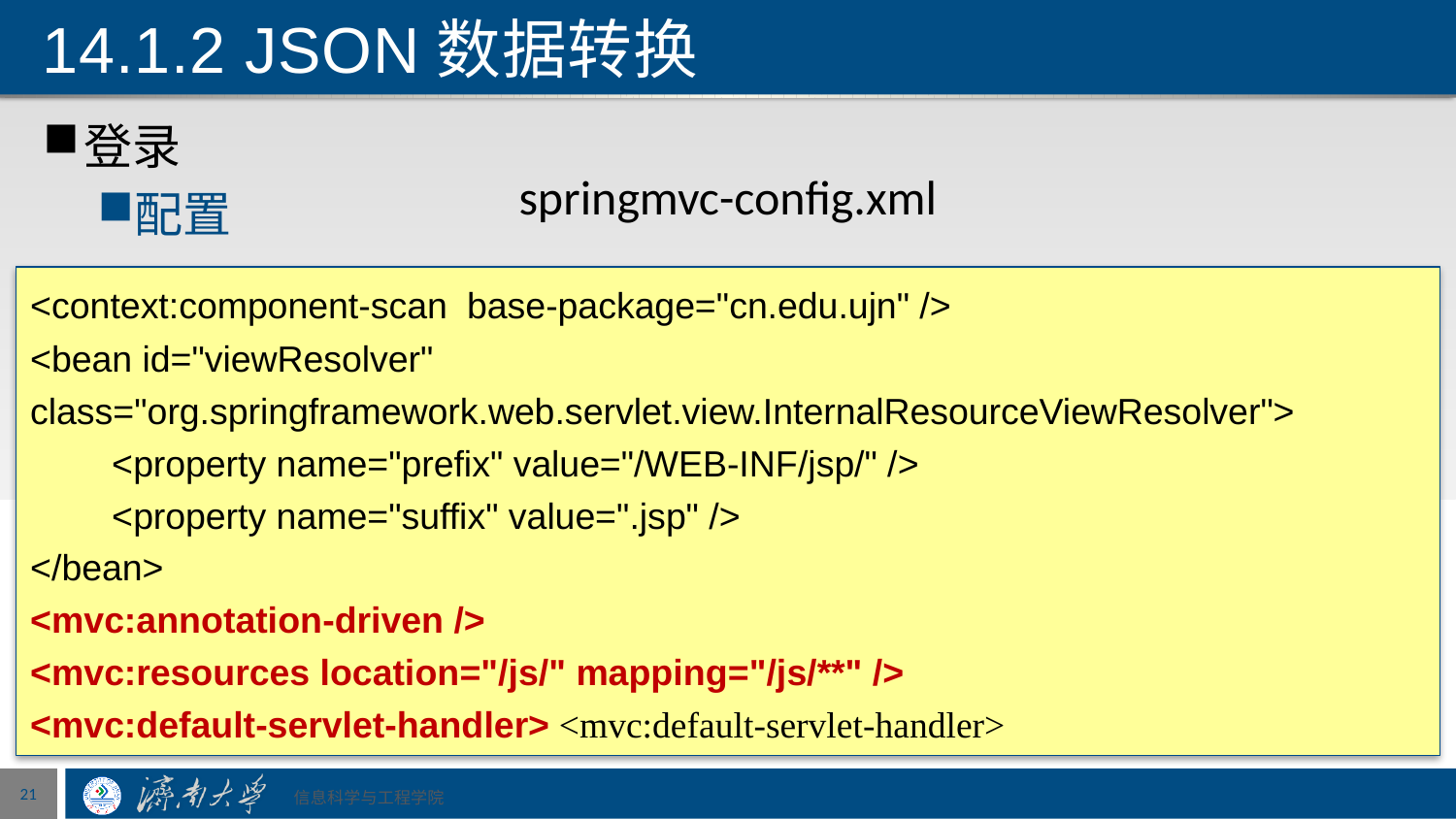

# 14.1.2 JSON数据转换
登录
配置
springmvc-config.xml
<context:component-scan	base-package="cn.edu.ujn" />
<bean id="viewResolver"    class="org.springframework.web.servlet.view.InternalResourceViewResolver">
        <property name="prefix" value="/WEB-INF/jsp/" />
        <property name="suffix" value=".jsp" />
</bean>
<mvc:annotation-driven />
<mvc:resources location="/js/" mapping="/js/**" />
<mvc:default-servlet-handler> <mvc:default-servlet-handler>